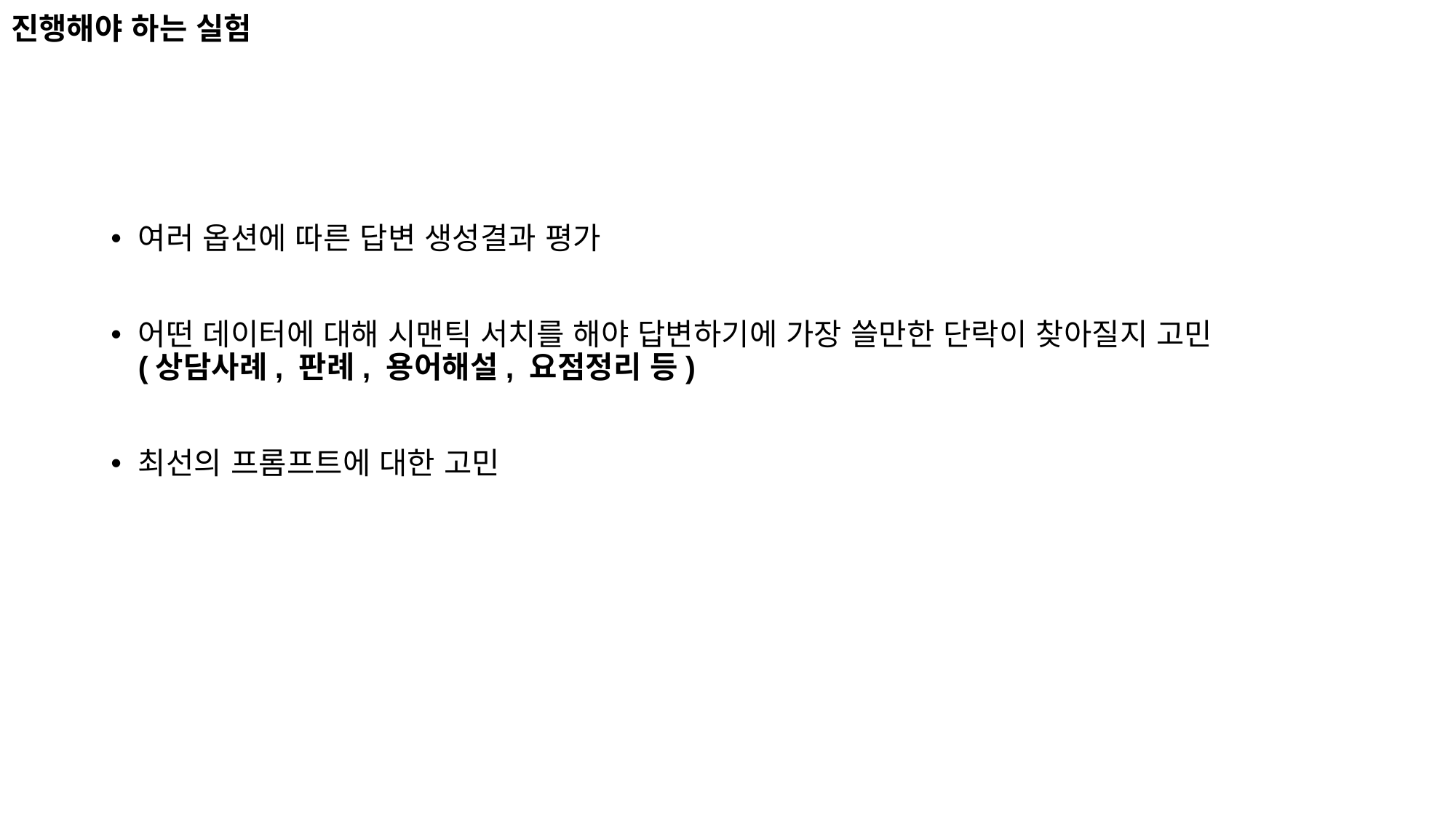

# 진행해야 하는 실험
여러 옵션에 따른 답변 생성결과 평가

어떤 데이터에 대해 시맨틱 서치를 해야 답변하기에 가장 쓸만한 단락이 찾아질지 고민
(상담사례, 판례, 용어해설, 요점정리 등)

최선의 프롬프트에 대한 고민